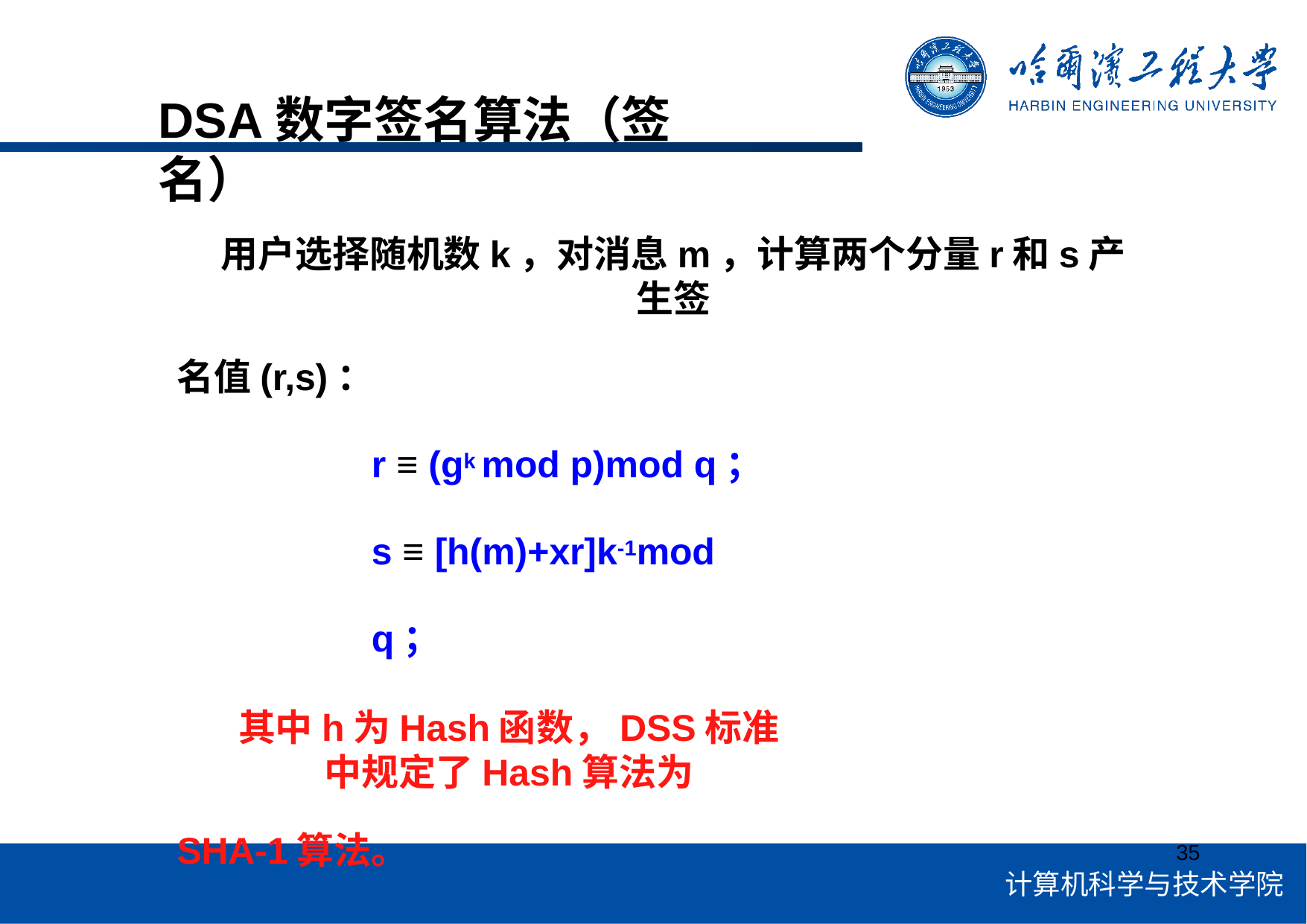

# DSA数字签名算法（签名）
用户选择随机数k，对消息m，计算两个分量r和s产生签
名值(r,s)：
r ≡ (gk mod p)mod q；  s ≡ [h(m)+xr]k-1mod q；

其中h为Hash函数，DSS标准中规定了Hash算法为
SHA-1算法。
35